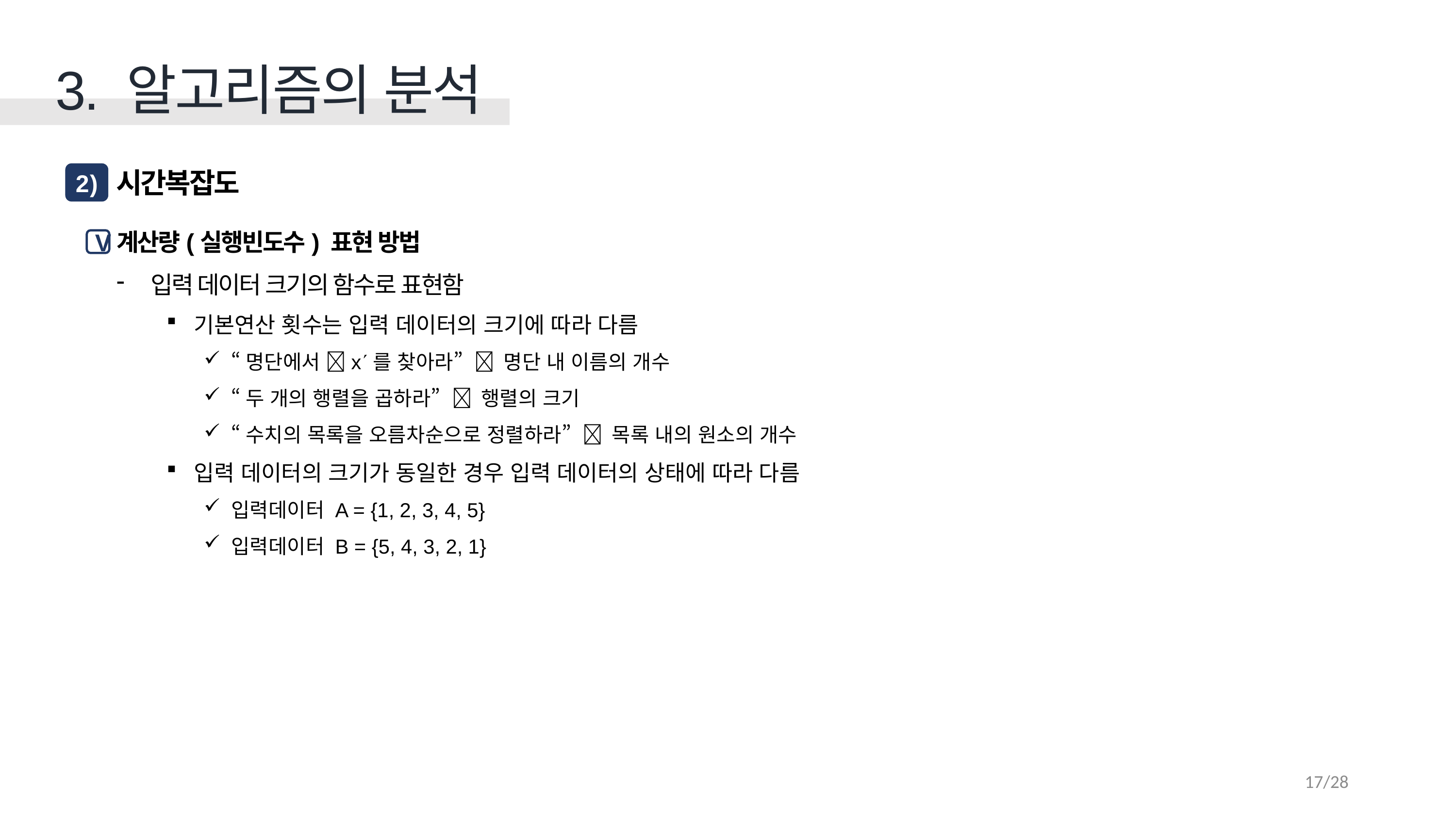

3. 알고리즘의 분석

시간복잡도
2 )
계산량(실행빈도수) 표현 방법
V
 입력 데이터 크기의 함수로 표현함

기본연산 횟수는 입력 데이터의 크기에 따라 다름

“명단에서 ′x′를 찾아라”  ⇒  명단 내 이름의 개수

“두 개의 행렬을 곱하라”  ⇒  행렬의 크기

“수치의 목록을 오름차순으로 정렬하라”  ⇒  목록 내의 원소의 개수

입력 데이터의 크기가 동일한 경우 입력 데이터의 상태에 따라 다름

입력데이터 A = {1, 2, 3, 4, 5}

입력데이터 B = {5, 4, 3, 2, 1}
17/28